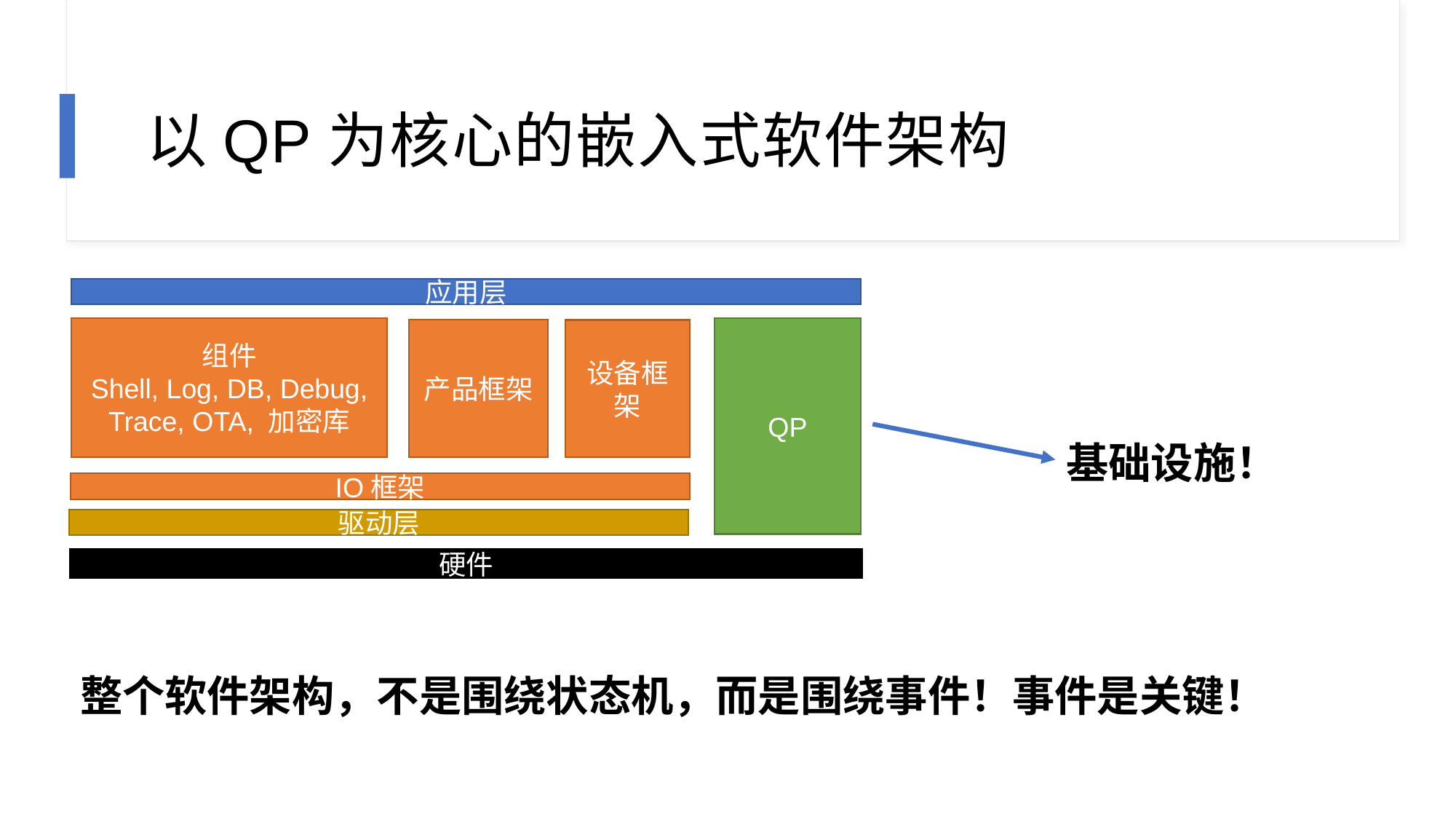

# 以QP为核心的嵌入式软件架构
应用层
组件
Shell, Log, DB, Debug, Trace, OTA, 加密库
QP
产品框架
设备框架
IO框架
驱动层
硬件
基础设施！
整个软件架构，不是围绕状态机，而是围绕事件！事件是关键！